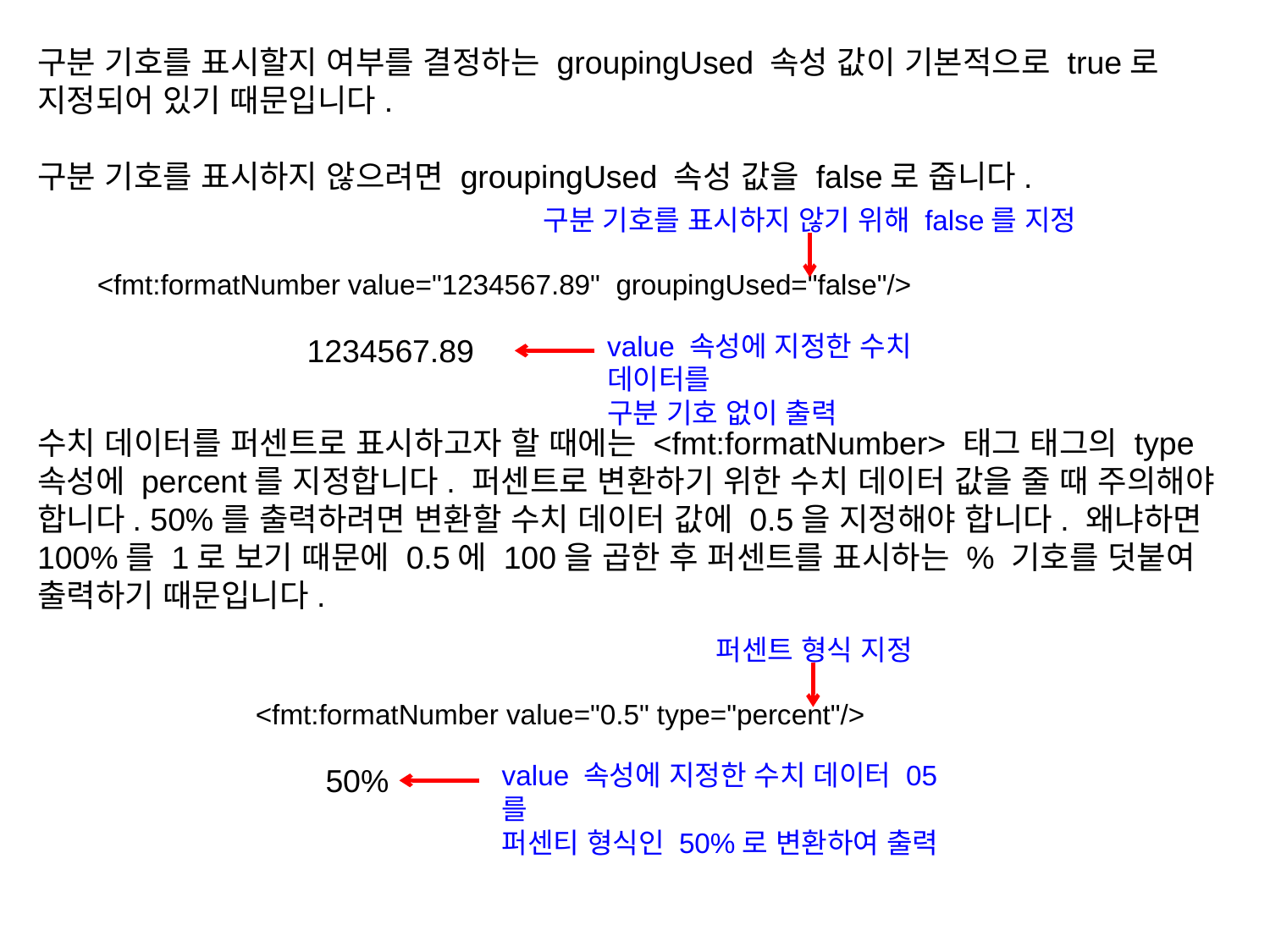

구분 기호를 표시할지 여부를 결정하는 groupingUsed 속성 값이 기본적으로 true로 지정되어 있기 때문입니다.

구분 기호를 표시하지 않으려면 groupingUsed 속성 값을 false로 줍니다.

수치 데이터를 퍼센트로 표시하고자 할 때에는 <fmt:formatNumber> 태그 태그의 type 속성에 percent를 지정합니다. 퍼센트로 변환하기 위한 수치 데이터 값을 줄 때 주의해야 합니다. 50%를 출력하려면 변환할 수치 데이터 값에 0.5을 지정해야 합니다. 왜냐하면 100%를 1로 보기 때문에 0.5에 100을 곱한 후 퍼센트를 표시하는 % 기호를 덧붙여 출력하기 때문입니다.

구분 기호를 표시하지 않기 위해 false를 지정
<fmt:formatNumber value="1234567.89"  groupingUsed="false"/>
value 속성에 지정한 수치 데이터를
구분 기호 없이 출력
1234567.89
퍼센트 형식 지정
<fmt:formatNumber value="0.5" type="percent"/>
value 속성에 지정한 수치 데이터 05를
퍼센티 형식인 50%로 변환하여 출력
50%